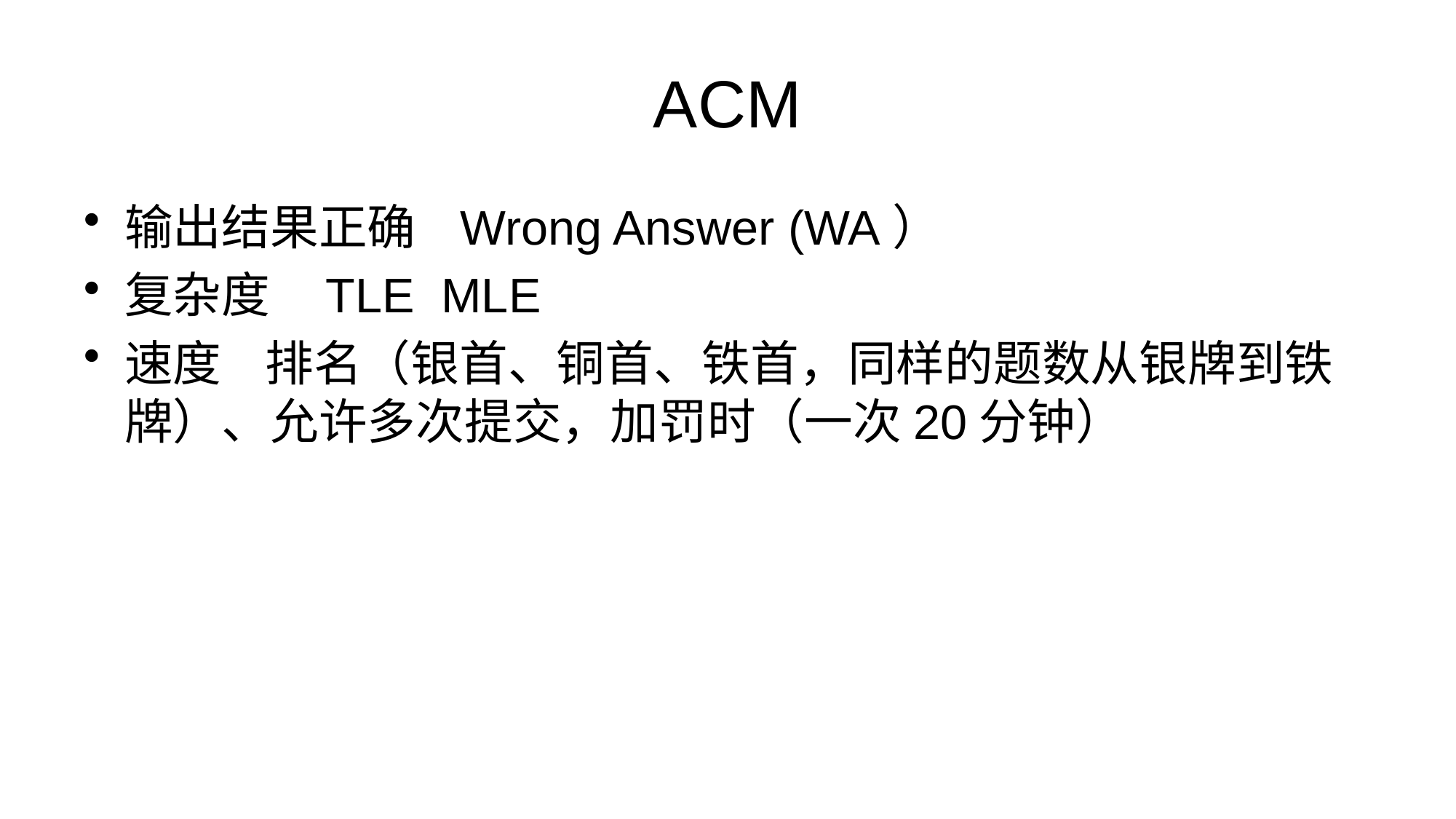

# ACM
输出结果正确   Wrong Answer (WA）
复杂度    TLE  MLE
速度    排名（银首、铜首、铁首，同样的题数从银牌到铁牌）、允许多次提交，加罚时（一次20分钟）